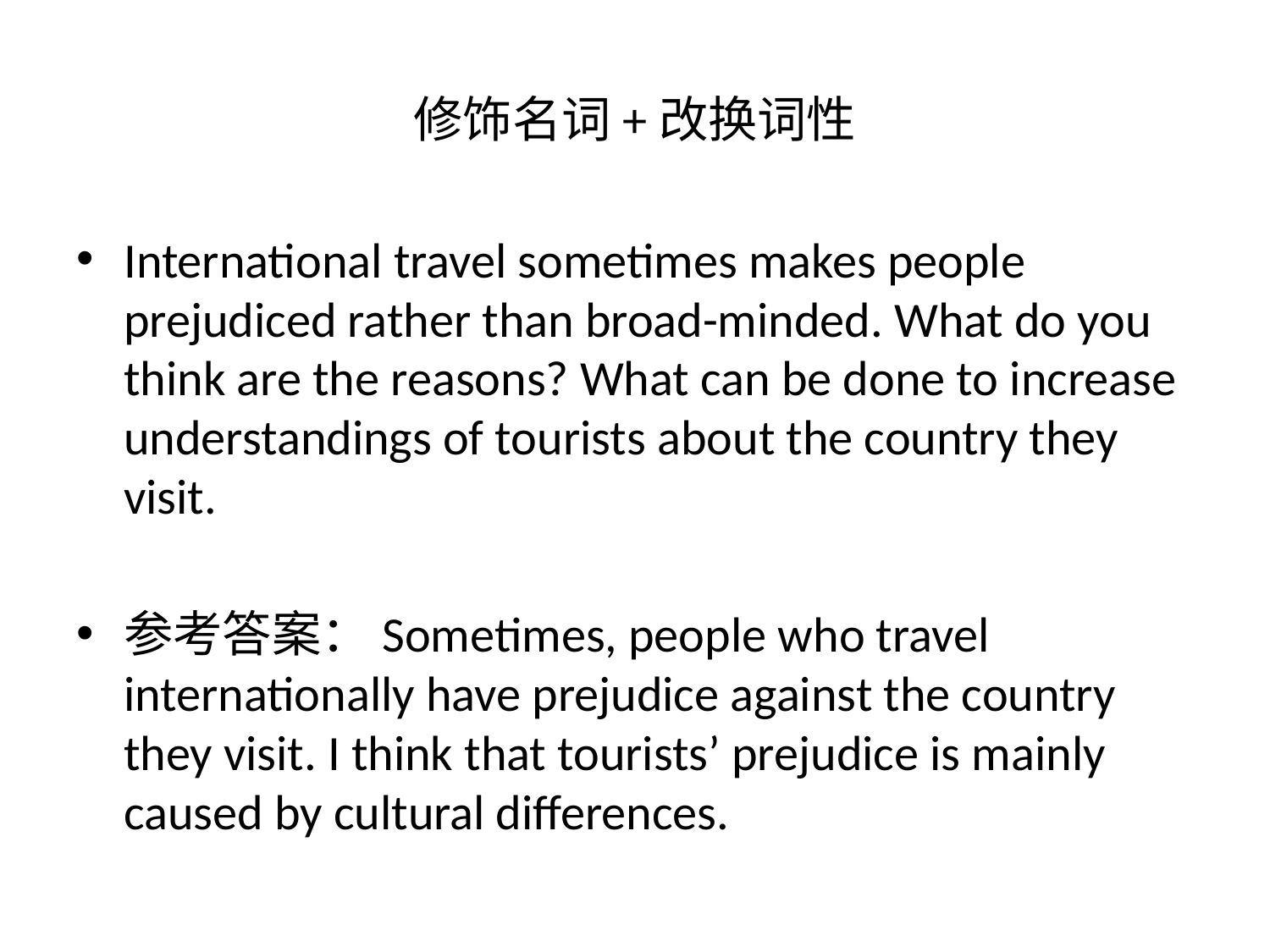

# 修饰名词+改换词性
International travel sometimes makes people prejudiced rather than broad-minded. What do you think are the reasons? What can be done to increase understandings of tourists about the country they visit.

参考答案：Sometimes, people who travel internationally have prejudice against the country they visit. I think that tourists’ prejudice is mainly caused by cultural differences.